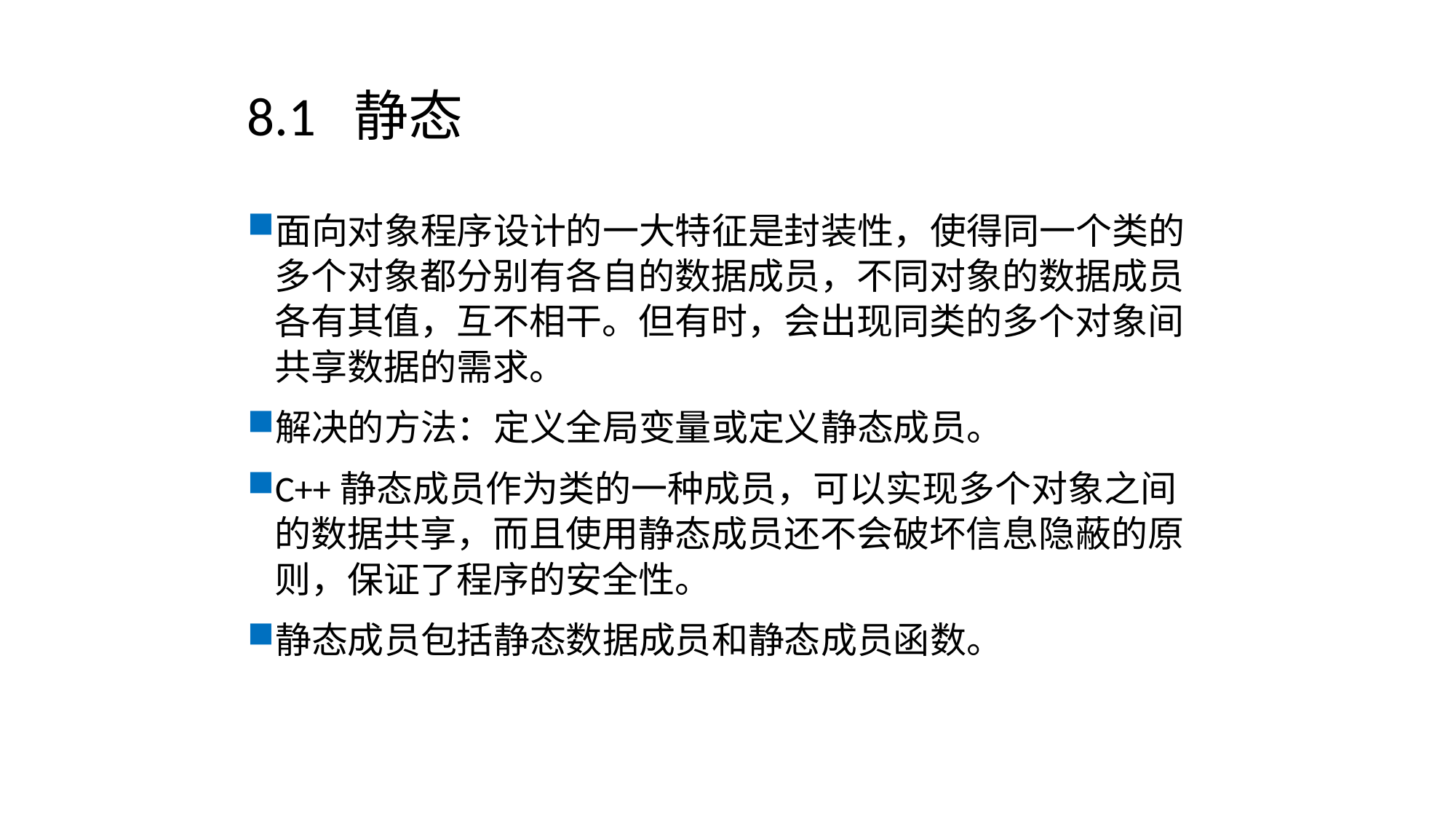

# 8.1  静态
面向对象程序设计的一大特征是封装性，使得同一个类的多个对象都分别有各自的数据成员，不同对象的数据成员各有其值，互不相干。但有时，会出现同类的多个对象间共享数据的需求。
解决的方法：定义全局变量或定义静态成员。
C++静态成员作为类的一种成员，可以实现多个对象之间的数据共享，而且使用静态成员还不会破坏信息隐蔽的原则，保证了程序的安全性。
静态成员包括静态数据成员和静态成员函数。